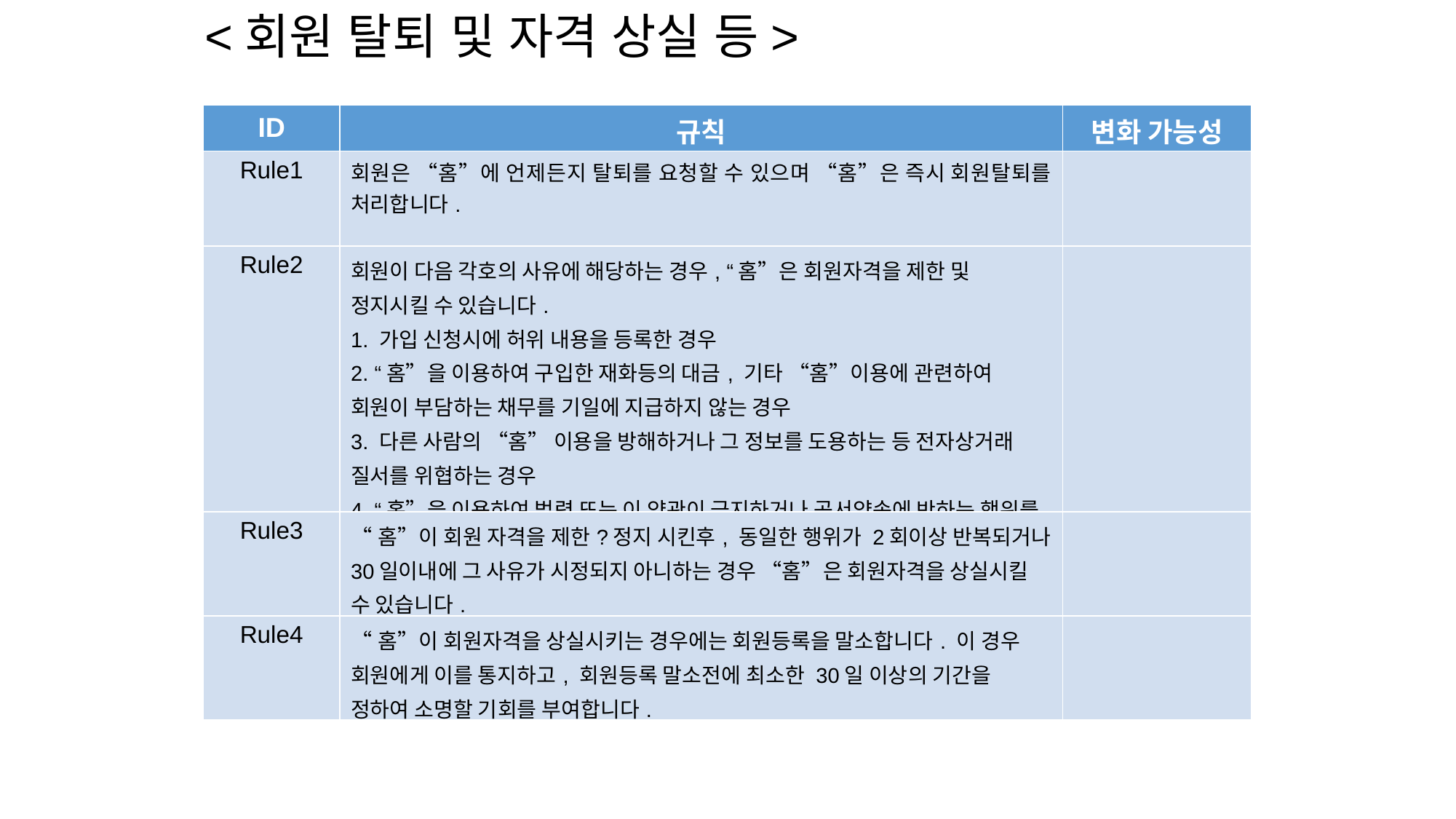

<회원 탈퇴 및 자격 상실 등>
| ID | 규칙 | 변화 가능성 |
| --- | --- | --- |
| Rule1 | 회원은 “홈”에 언제든지 탈퇴를 요청할 수 있으며 “홈”은 즉시 회원탈퇴를 처리합니다. |  |
| Rule2 | 회원이 다음 각호의 사유에 해당하는 경우, “홈”은 회원자격을 제한 및 정지시킬 수 있습니다. 1. 가입 신청시에 허위 내용을 등록한 경우 2. “홈”을 이용하여 구입한 재화등의 대금, 기타 “홈”이용에 관련하여 회원이 부담하는 채무를 기일에 지급하지 않는 경우 3. 다른 사람의 “홈” 이용을 방해하거나 그 정보를 도용하는 등 전자상거래 질서를 위협하는 경우 4. “홈”을 이용하여 법령 또는 이 약관이 금지하거나 공서양속에 반하는 행위를 하는 경우 |  |
| Rule3 | “홈”이 회원 자격을 제한?정지 시킨후, 동일한 행위가 2회이상 반복되거나 30일이내에 그 사유가 시정되지 아니하는 경우 “홈”은 회원자격을 상실시킬 수 있습니다. |  |
| Rule4 | “홈”이 회원자격을 상실시키는 경우에는 회원등록을 말소합니다. 이 경우 회원에게 이를 통지하고, 회원등록 말소전에 최소한 30일 이상의 기간을 정하여 소명할 기회를 부여합니다. |  |